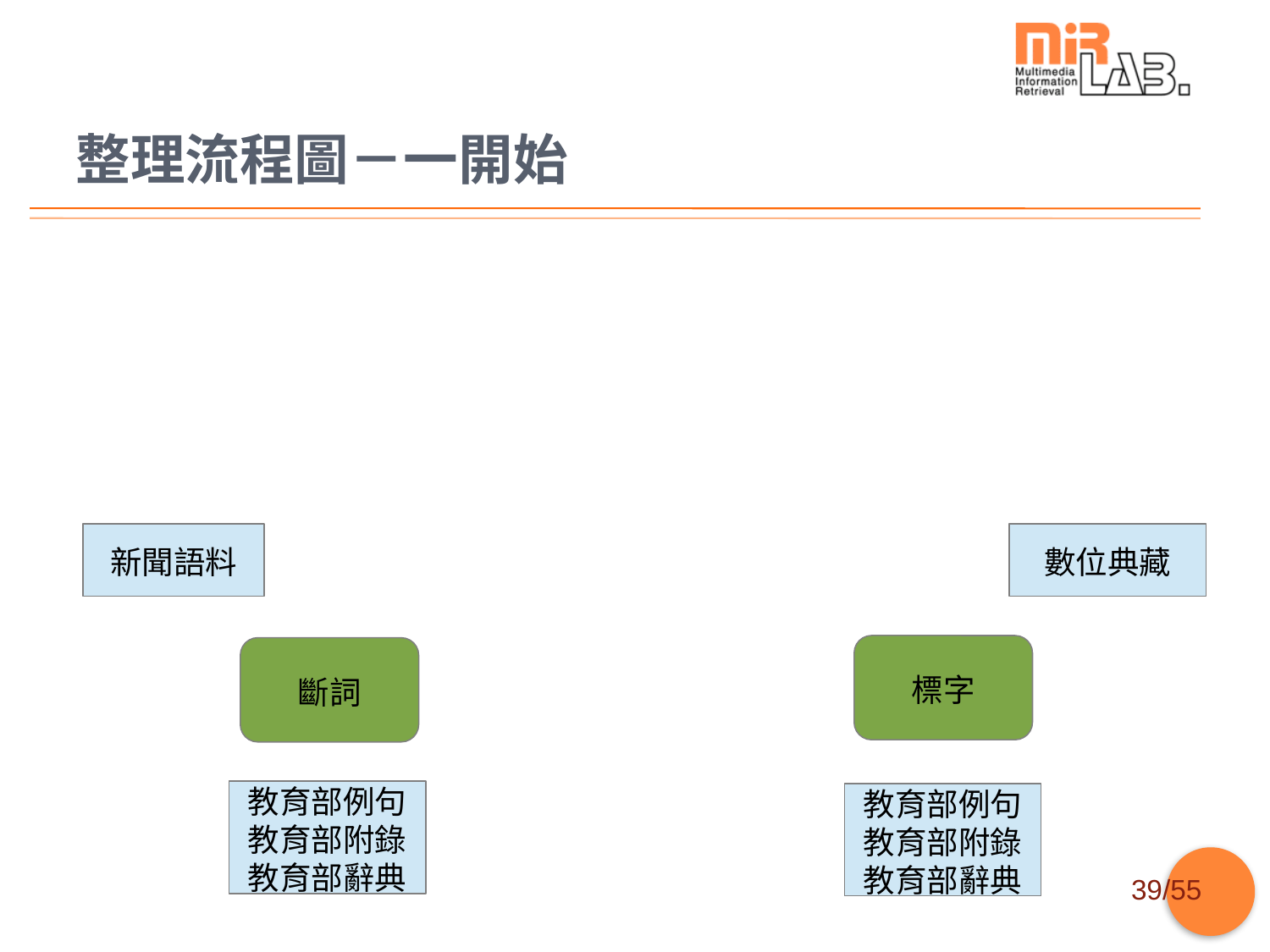

# 整理流程圖－一開始

新聞語料
數位典藏
標字
斷詞
教育部例句
教育部附錄
教育部辭典
教育部例句
教育部附錄
教育部辭典